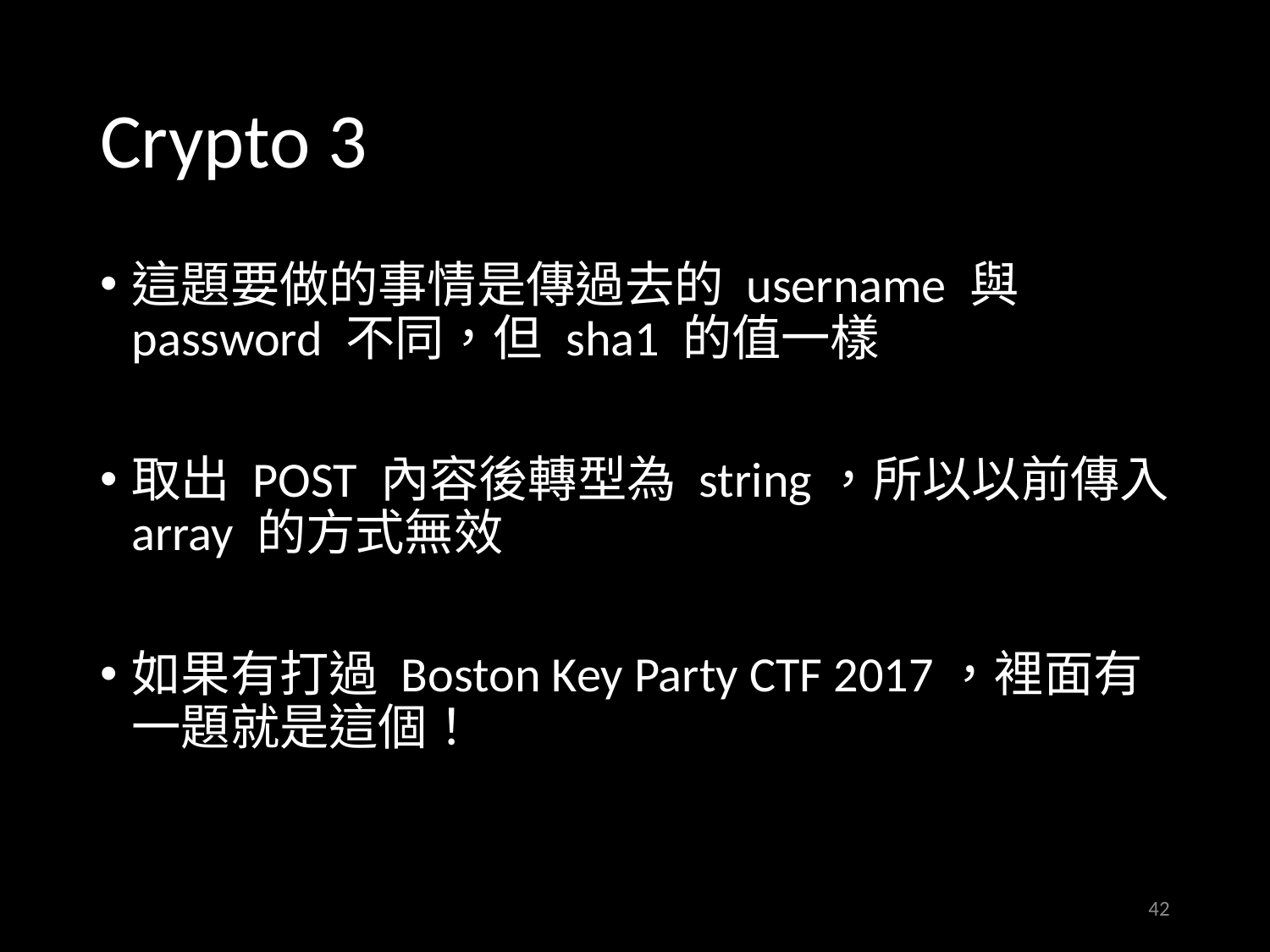

# Crypto 3
這題要做的事情是傳過去的 username 與 password 不同，但 sha1 的值一樣

取出 POST 內容後轉型為 string，所以以前傳入 array 的方式無效

如果有打過 Boston Key Party CTF 2017，裡面有一題就是這個！
42